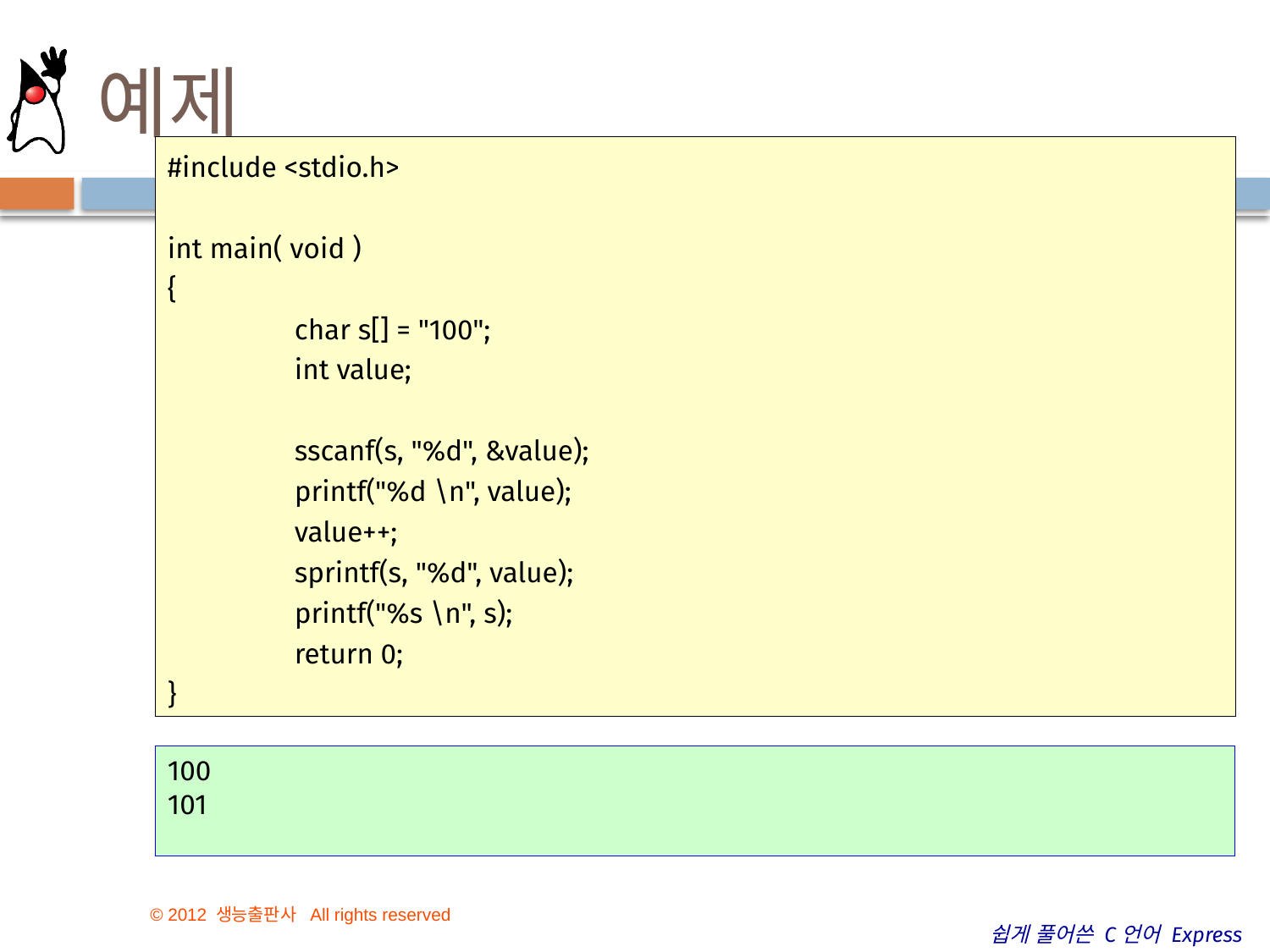

# 예제
#include <stdio.h>

int main( void )
{
	char s[] = "100";
	int value;

	sscanf(s, "%d", &value);
	printf("%d \n", value);
	value++;
	sprintf(s, "%d", value);
	printf("%s \n", s);
	return 0;
}

100
101